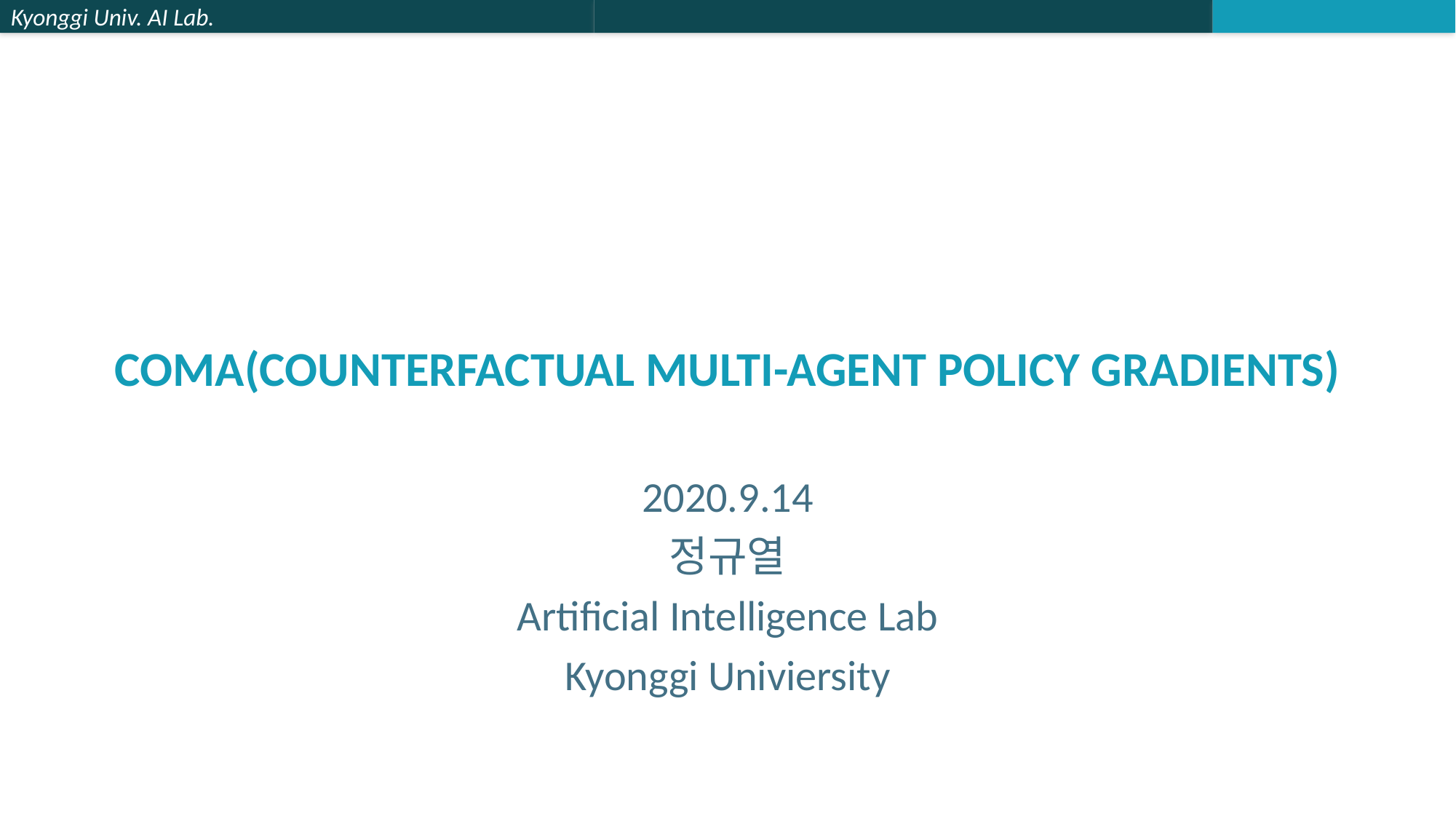

# COMA(counterfactual multi-agent policy gradients)
2020.9.14
정규열
Artificial Intelligence Lab
Kyonggi Univiersity